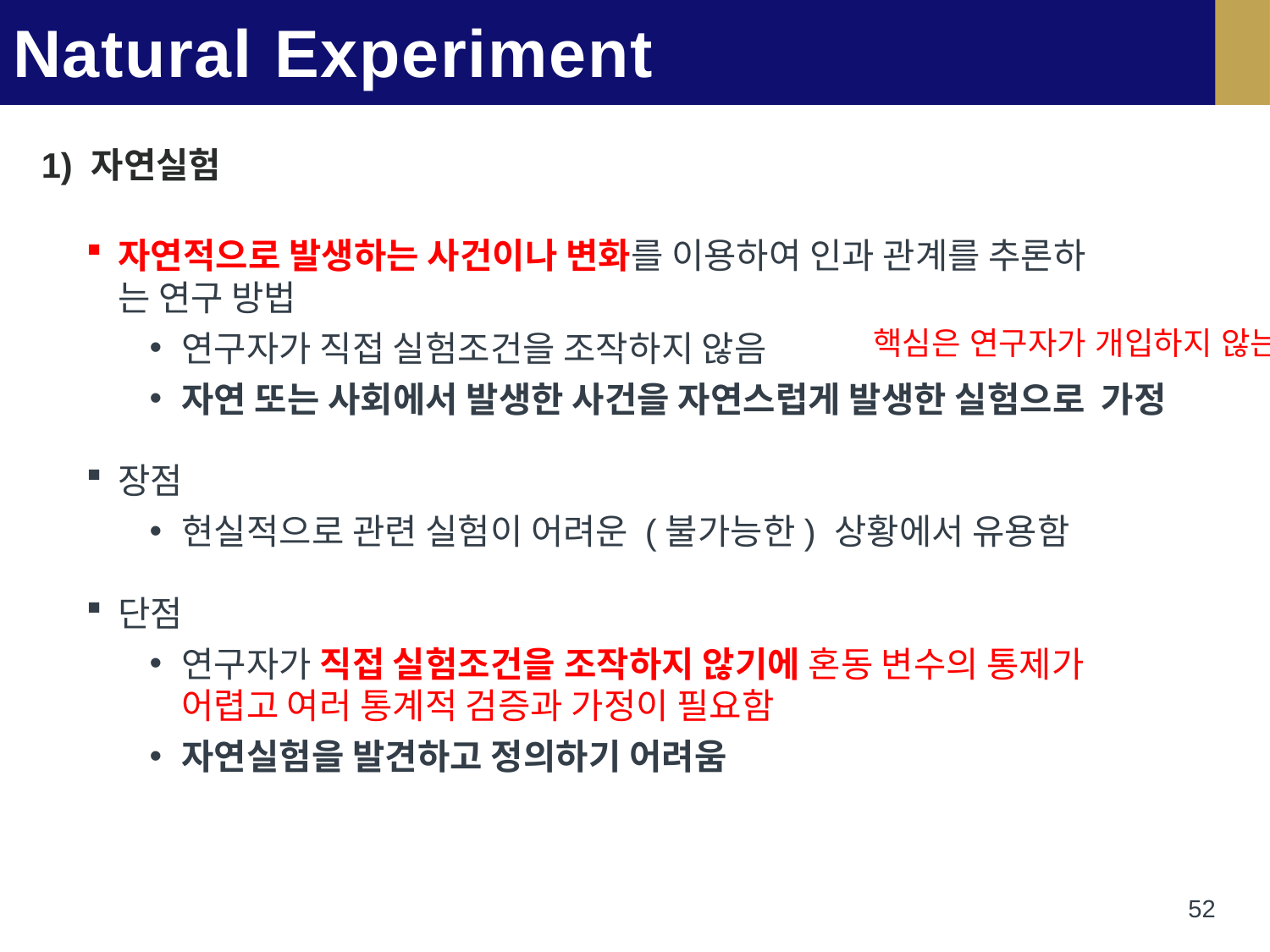

# Natural Experiment
1) 자연실험

자연적으로 발생하는 사건이나 변화를 이용하여 인과 관계를 추론하
는 연구 방법
연구자가 직접 실험조건을 조작하지 않음
자연 또는 사회에서 발생한 사건을 자연스럽게 발생한 실험으로  가정

장점
현실적으로 관련 실험이 어려운 (불가능한) 상황에서 유용함

단점
연구자가 직접 실험조건을 조작하지 않기에 혼동 변수의 통제가  어렵고 여러 통계적 검증과 가정이 필요함
자연실험을 발견하고 정의하기 어려움
핵심은 연구자가 개입하지 않는것!
52